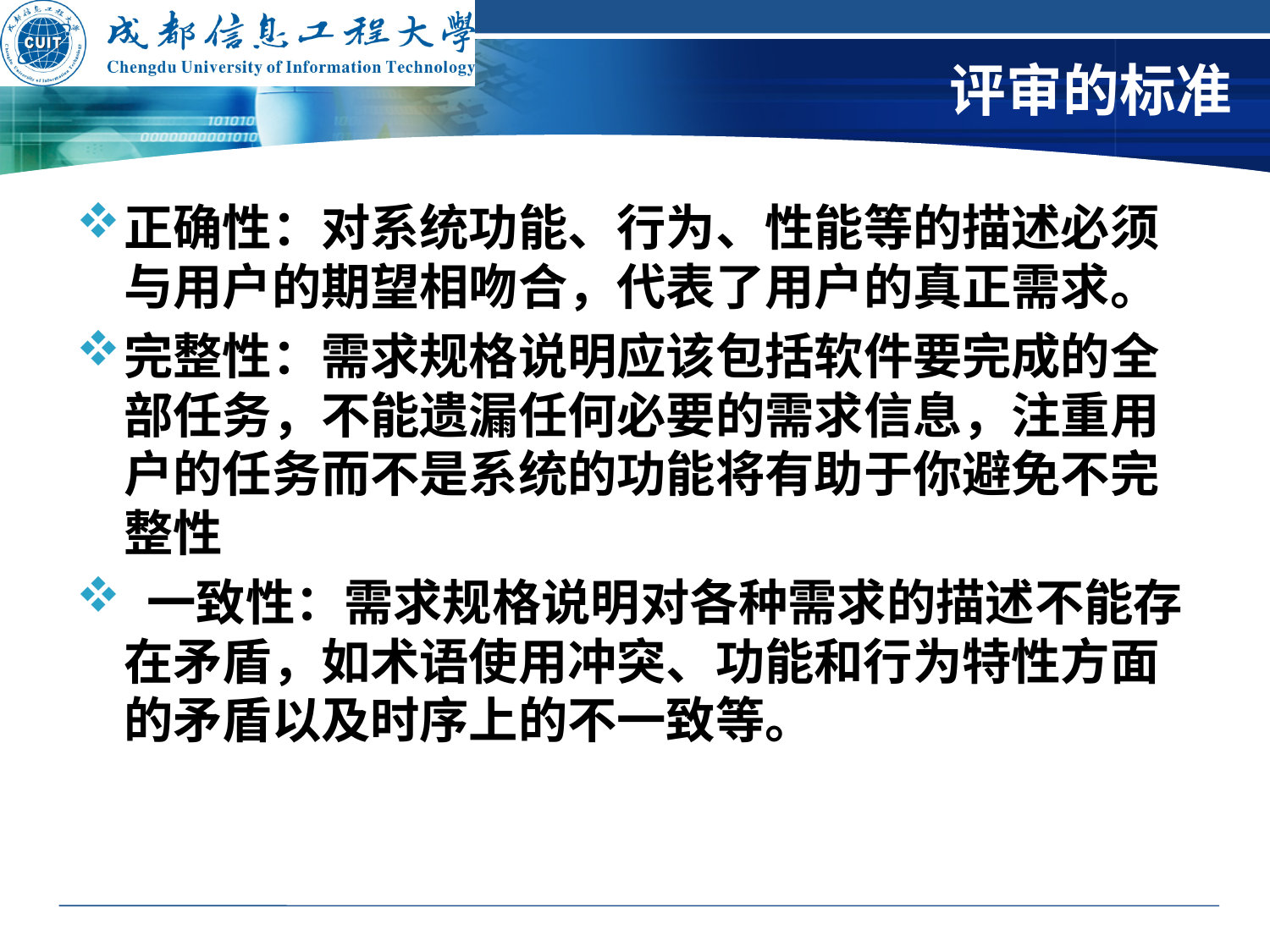

# 评审的标准
正确性：对系统功能、行为、性能等的描述必须与用户的期望相吻合，代表了用户的真正需求。
完整性：需求规格说明应该包括软件要完成的全部任务，不能遗漏任何必要的需求信息，注重用户的任务而不是系统的功能将有助于你避免不完整性
 一致性：需求规格说明对各种需求的描述不能存在矛盾，如术语使用冲突、功能和行为特性方面的矛盾以及时序上的不一致等。